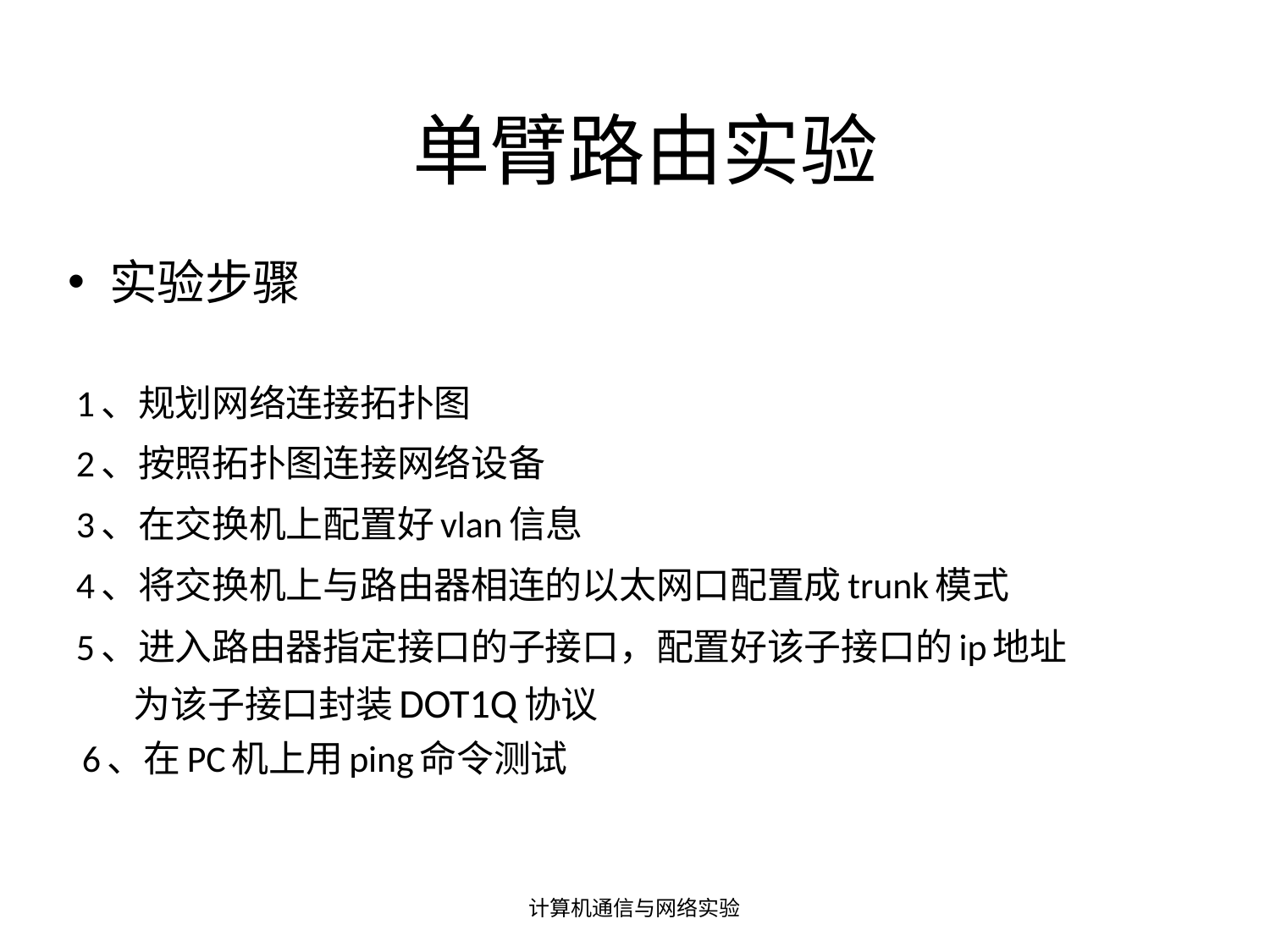

# 单臂路由实验

实验步骤
 1、规划网络连接拓扑图
 2、按照拓扑图连接网络设备
 3、在交换机上配置好vlan信息
 4、将交换机上与路由器相连的以太网口配置成trunk模式
 5、进入路由器指定接口的子接口，配置好该子接口的ip地址
        为该子接口封装DOT1Q协议 
 6、在PC机上用ping命令测试

计算机通信与网络实验